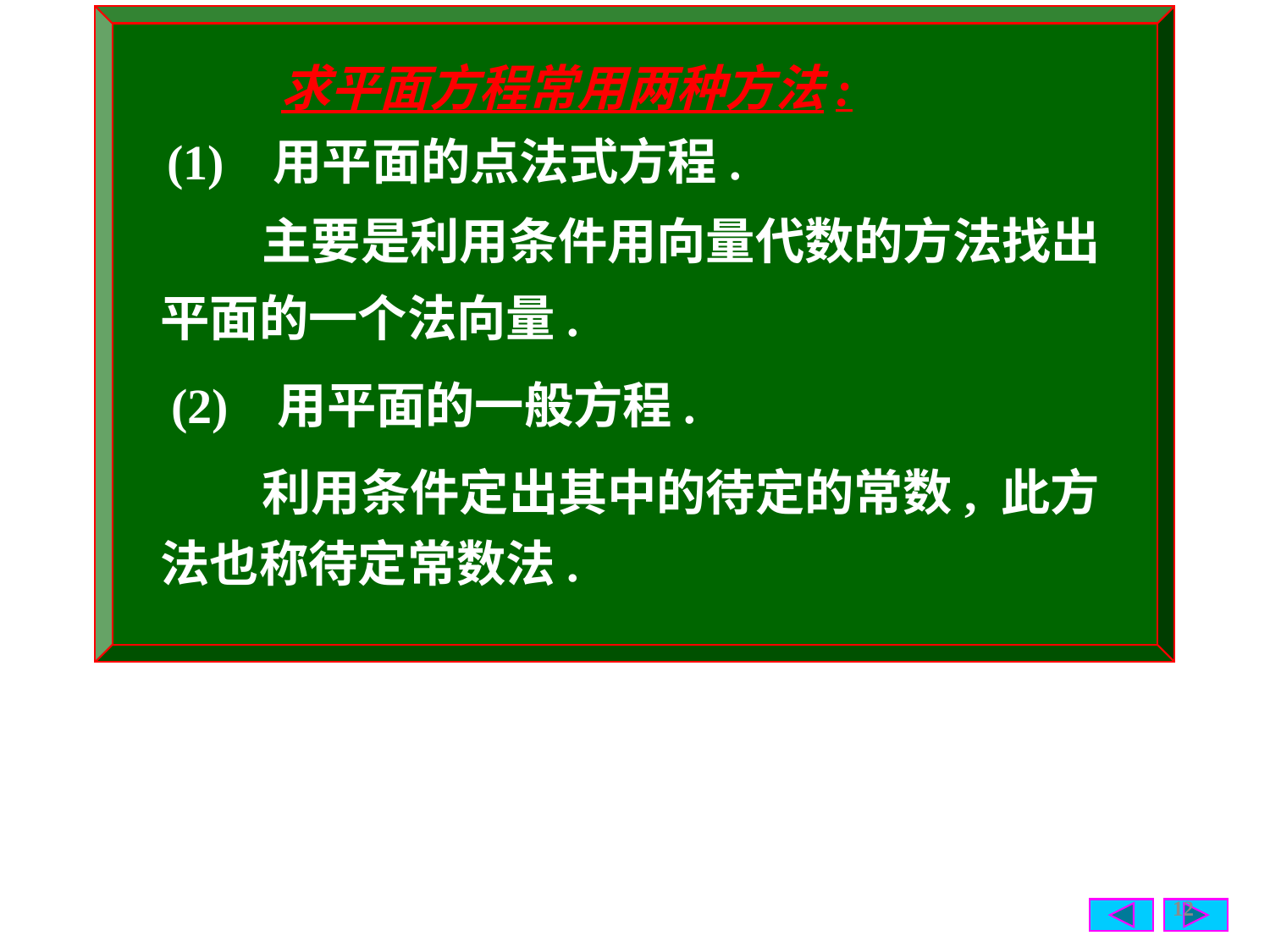

求平面方程常用两种方法:
(1)   用平面的点法式方程.
        主要是利用条件用向量代数的方法找出平面的一个法向量.
(2)   用平面的一般方程.
        利用条件定出其中的待定的常数, 此方法也称待定常数法.
12